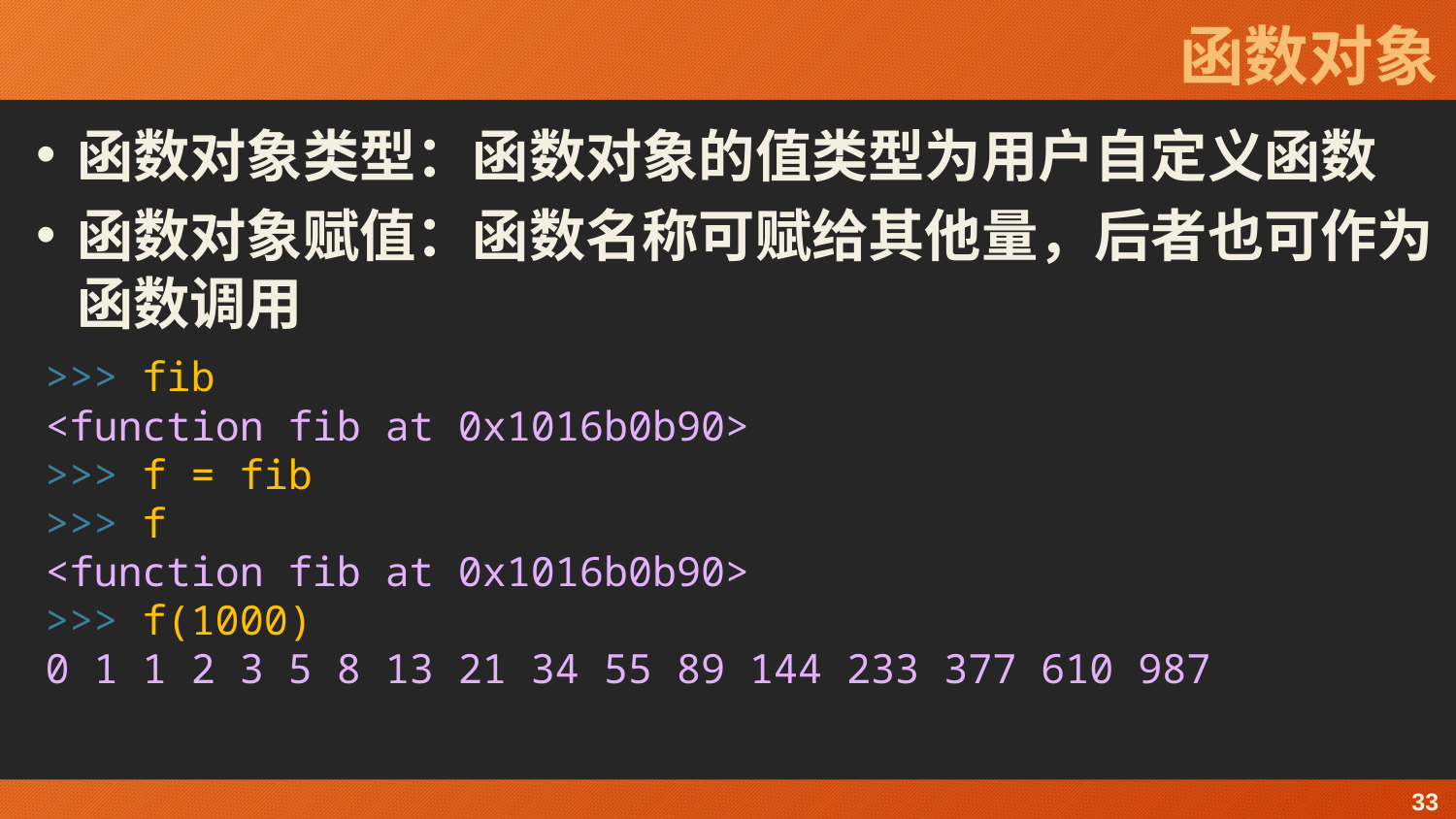

# 函数对象
函数对象类型：函数对象的值类型为用户自定义函数
函数对象赋值：函数名称可赋给其他量，后者也可作为函数调用
>>> fib
<function fib at 0x1016b0b90>
>>> f = fib
>>> f
<function fib at 0x1016b0b90>
>>> f(1000)
0 1 1 2 3 5 8 13 21 34 55 89 144 233 377 610 987
33